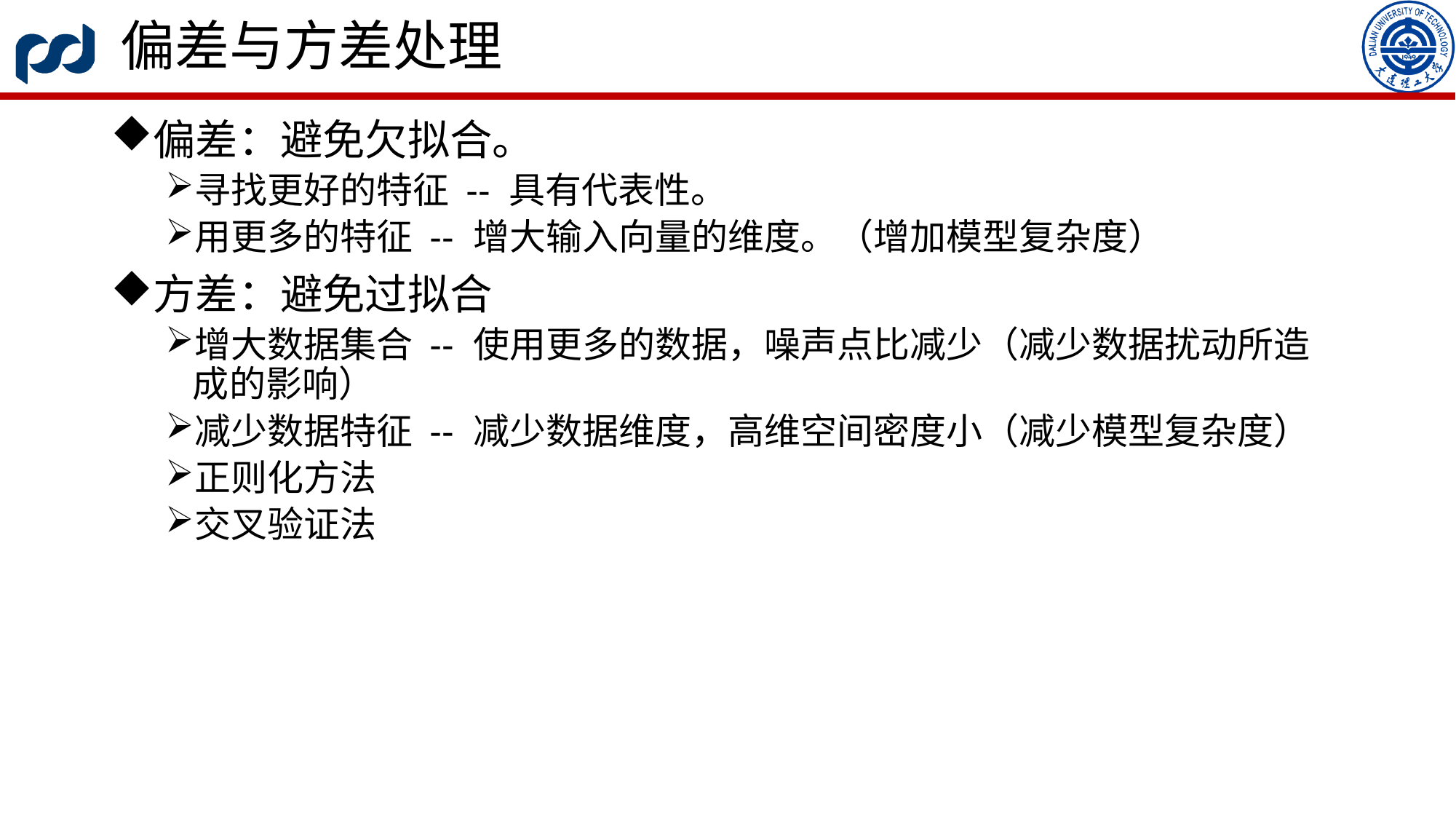

# 偏差与方差处理
偏差：避免欠拟合。
寻找更好的特征 -- 具有代表性。
用更多的特征 -- 增大输入向量的维度。（增加模型复杂度）
方差：避免过拟合
增大数据集合 -- 使用更多的数据，噪声点比减少（减少数据扰动所造成的影响）
减少数据特征 -- 减少数据维度，高维空间密度小（减少模型复杂度）
正则化方法
交叉验证法